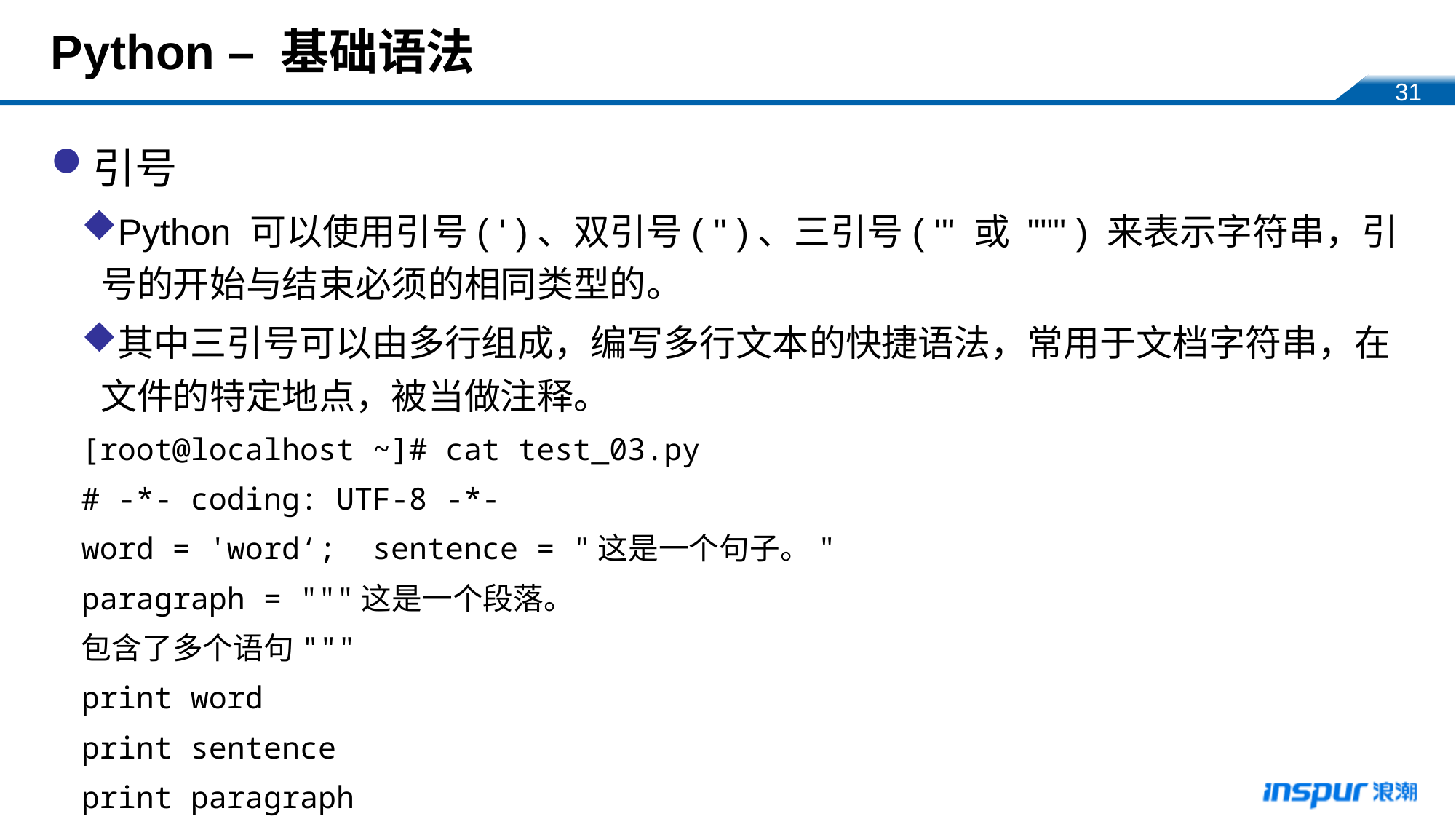

# Python – 基础语法
引号
Python 可以使用引号( ' )、双引号( " )、三引号( ''' 或 """ ) 来表示字符串，引号的开始与结束必须的相同类型的。
其中三引号可以由多行组成，编写多行文本的快捷语法，常用于文档字符串，在文件的特定地点，被当做注释。
[root@localhost ~]# cat test_03.py
# -*- coding: UTF-8 -*-
word = 'word‘;  sentence = "这是一个句子。"
paragraph = """这是一个段落。
包含了多个语句"""
print word
print sentence
print paragraph